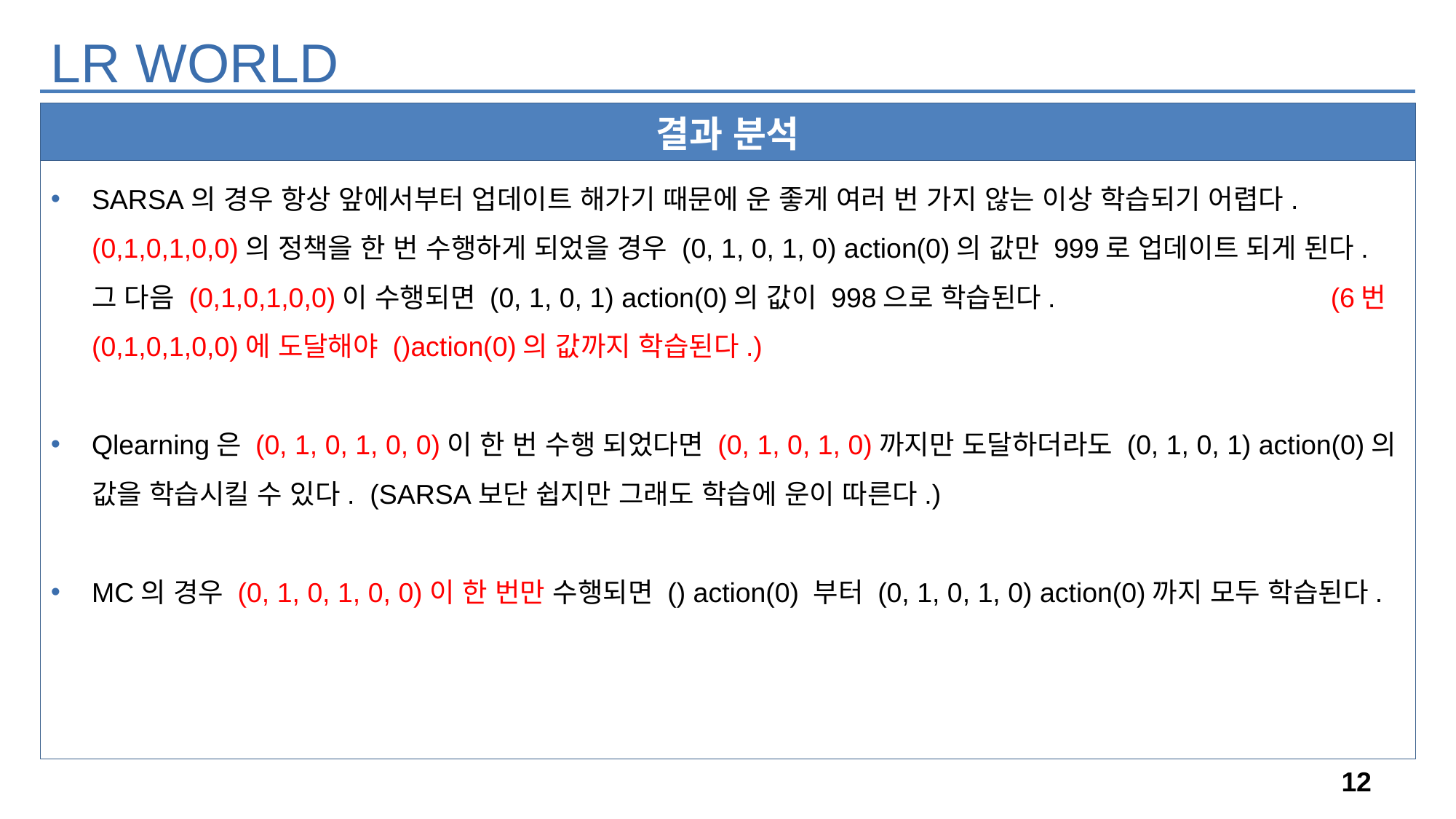

LR WORLD
결과 분석
SARSA의 경우 항상 앞에서부터 업데이트 해가기 때문에 운 좋게 여러 번 가지 않는 이상 학습되기 어렵다. (0,1,0,1,0,0)의 정책을 한 번 수행하게 되었을 경우 (0, 1, 0, 1, 0) action(0)의 값만 999로 업데이트 되게 된다. 그 다음 (0,1,0,1,0,0)이 수행되면 (0, 1, 0, 1) action(0)의 값이 998으로 학습된다.                                    (6번 (0,1,0,1,0,0)에 도달해야 ()action(0)의 값까지 학습된다.)

Qlearning은 (0, 1, 0, 1, 0, 0)이 한 번 수행 되었다면 (0, 1, 0, 1, 0)까지만 도달하더라도 (0, 1, 0, 1) action(0)의 값을 학습시킬 수 있다.  (SARSA보단 쉽지만 그래도 학습에 운이 따른다.)

MC의 경우 (0, 1, 0, 1, 0, 0)이 한 번만 수행되면 () action(0) 부터 (0, 1, 0, 1, 0) action(0)까지 모두 학습된다.
12